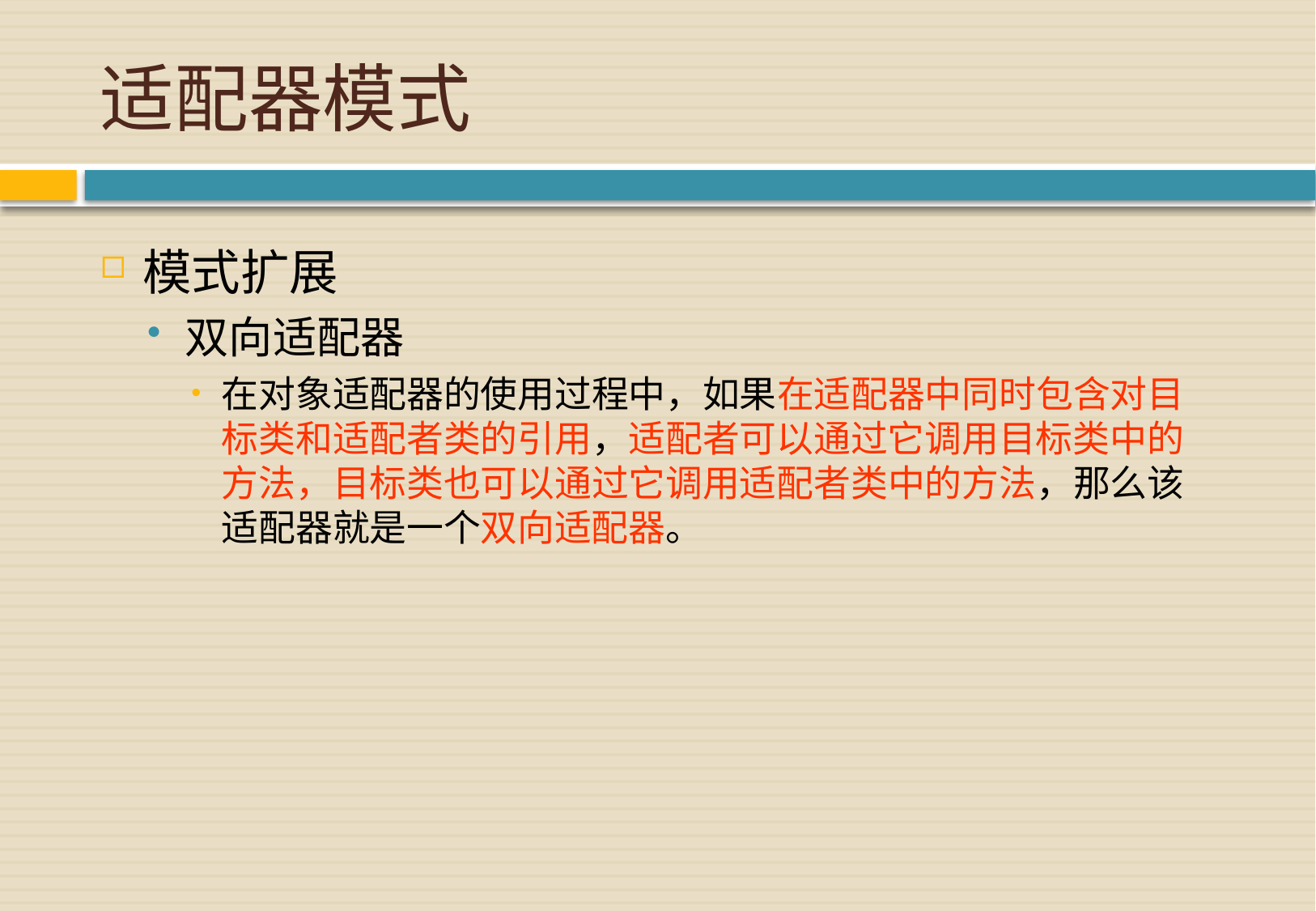

# 适配器模式
模式扩展
双向适配器
在对象适配器的使用过程中，如果在适配器中同时包含对目标类和适配者类的引用，适配者可以通过它调用目标类中的方法，目标类也可以通过它调用适配者类中的方法，那么该适配器就是一个双向适配器。